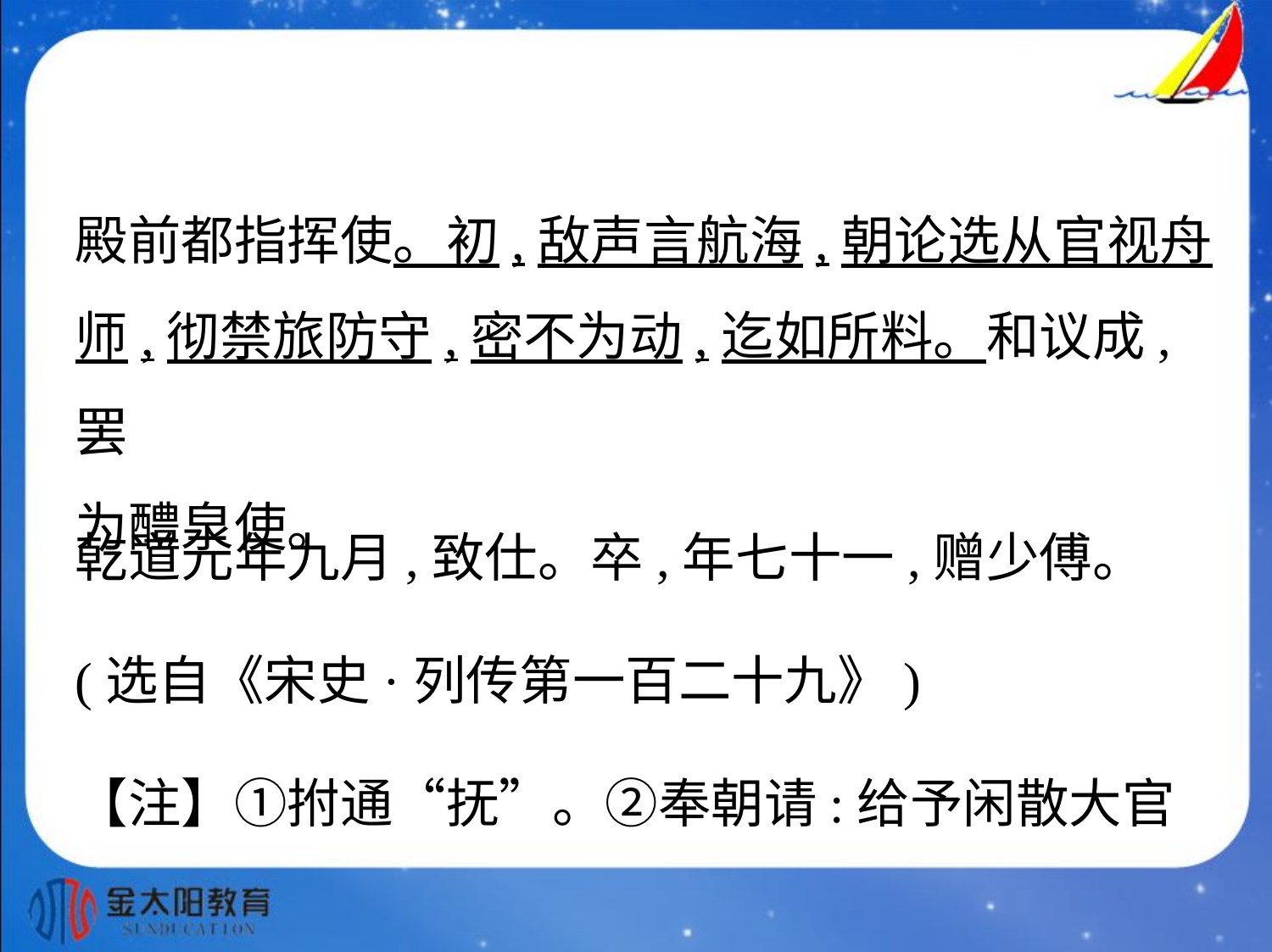

殿前都指挥使。初,敌声言航海,朝论选从官视舟
师,彻禁旅防守,密不为动,迄如所料。和议成,罢
为醴泉使。
乾道元年九月,致仕。卒,年七十一,赠少傅。
(选自《宋史·列传第一百二十九》)
【注】①拊通“抚”。②奉朝请:给予闲散大官